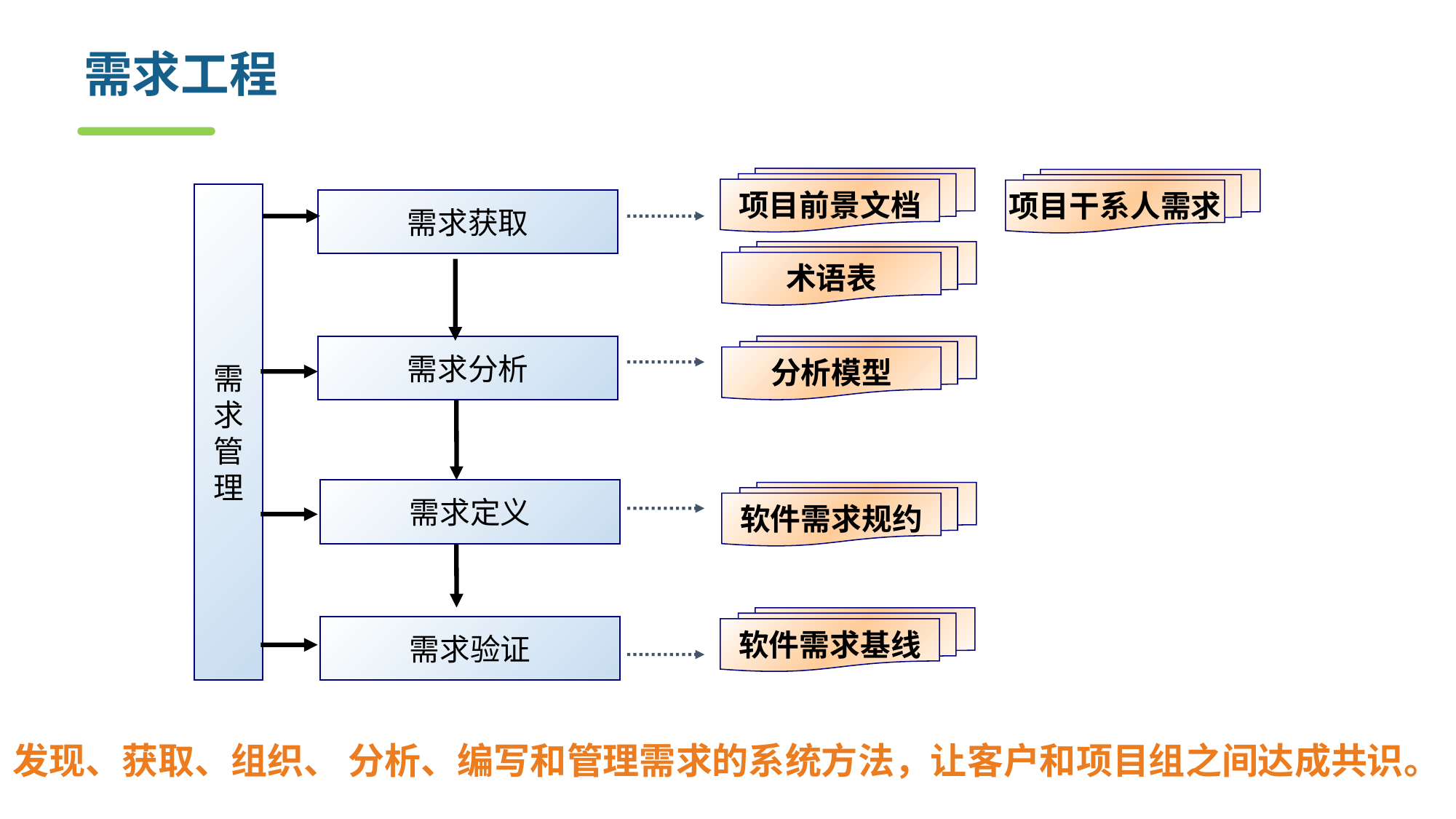

# 需求工程
项目前景文档
项目干系人需求
需
求
管
理
需求获取

术语表

需求分析
分析模型

需求定义
软件需求规约

软件需求基线
需求验证

发现、获取、组织、 分析、编写和管理需求的系统方法，让客户和项目组之间达成共识。
27